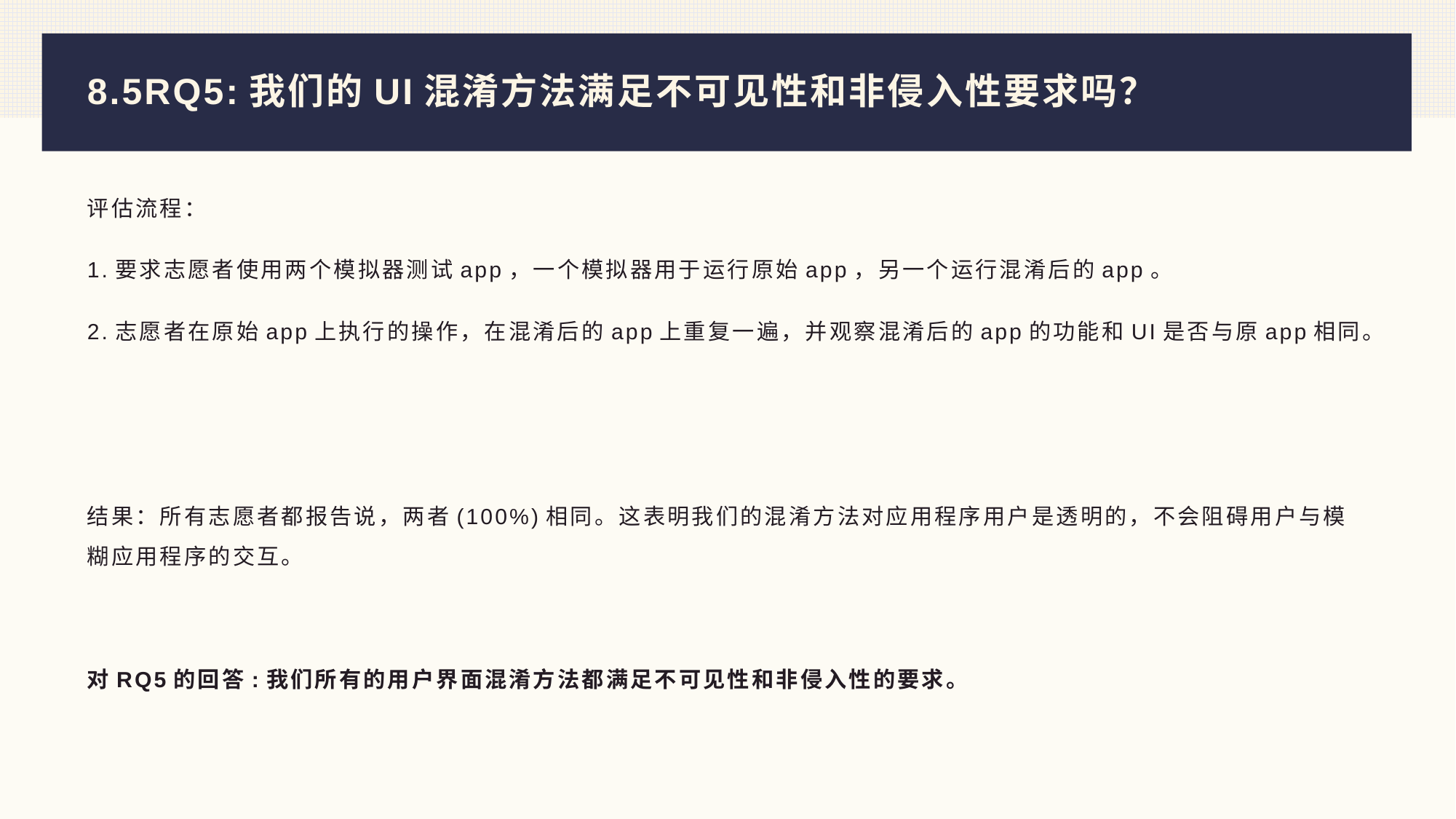

# 8.5RQ5:我们的UI混淆方法满足不可见性和非侵入性要求吗？
评估流程：
1.要求志愿者使用两个模拟器测试app，一个模拟器用于运行原始app，另一个运行混淆后的app。
2.志愿者在原始app上执行的操作，在混淆后的app上重复一遍，并观察混淆后的app的功能和UI是否与原app相同。

结果：所有志愿者都报告说，两者(100%)相同。这表明我们的混淆方法对应用程序用户是透明的，不会阻碍用户与模糊应用程序的交互。

对RQ5的回答:我们所有的用户界面混淆方法都满足不可见性和非侵入性的要求。